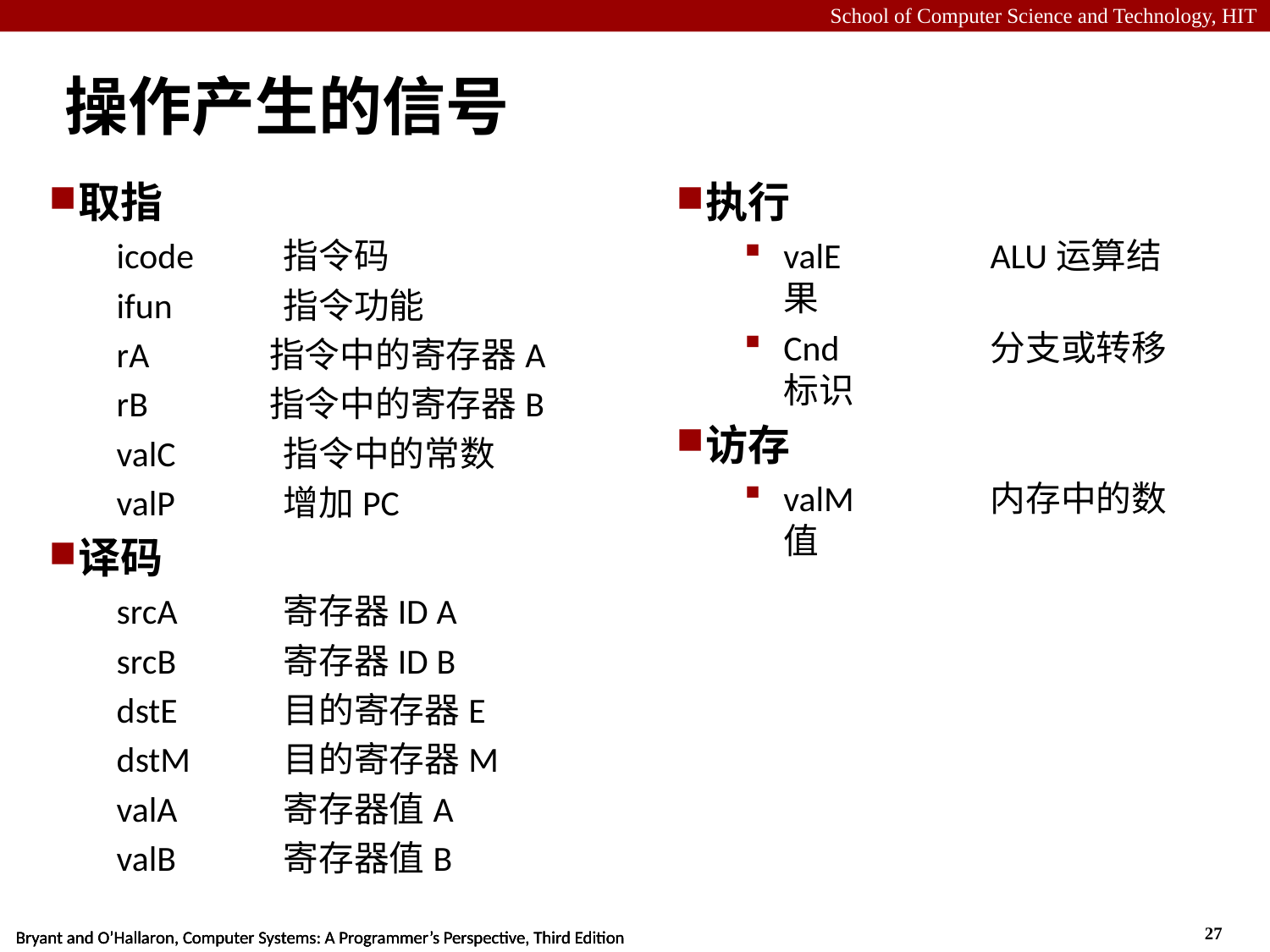

# 操作产生的信号
取指
icode	指令码
ifun	指令功能
rA	             指令中的寄存器A
rB	             指令中的寄存器B
valC	指令中的常数
valP	增加PC
译码
srcA	寄存器ID A
srcB	寄存器ID B
dstE	目的寄存器E
dstM	目的寄存器M
valA	寄存器值A
valB	寄存器值B

执行
valE	ALU运算结果
Cnd	分支或转移标识
访存
valM	内存中的数值